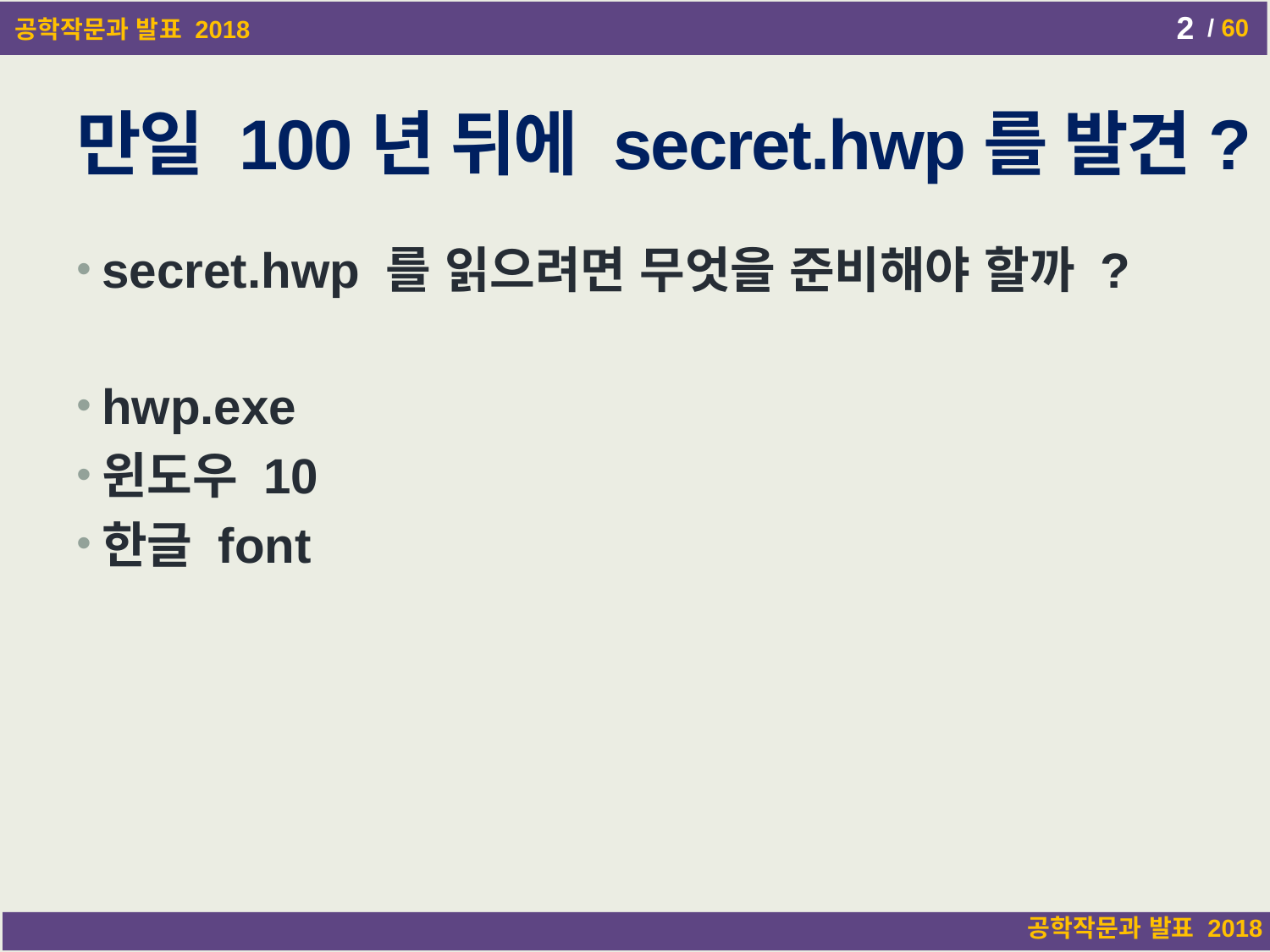

2
# 만일 100년 뒤에 secret.hwp를 발견?
secret.hwp 를 읽으려면 무엇을 준비해야 할까 ?

hwp.exe
윈도우 10
한글 font